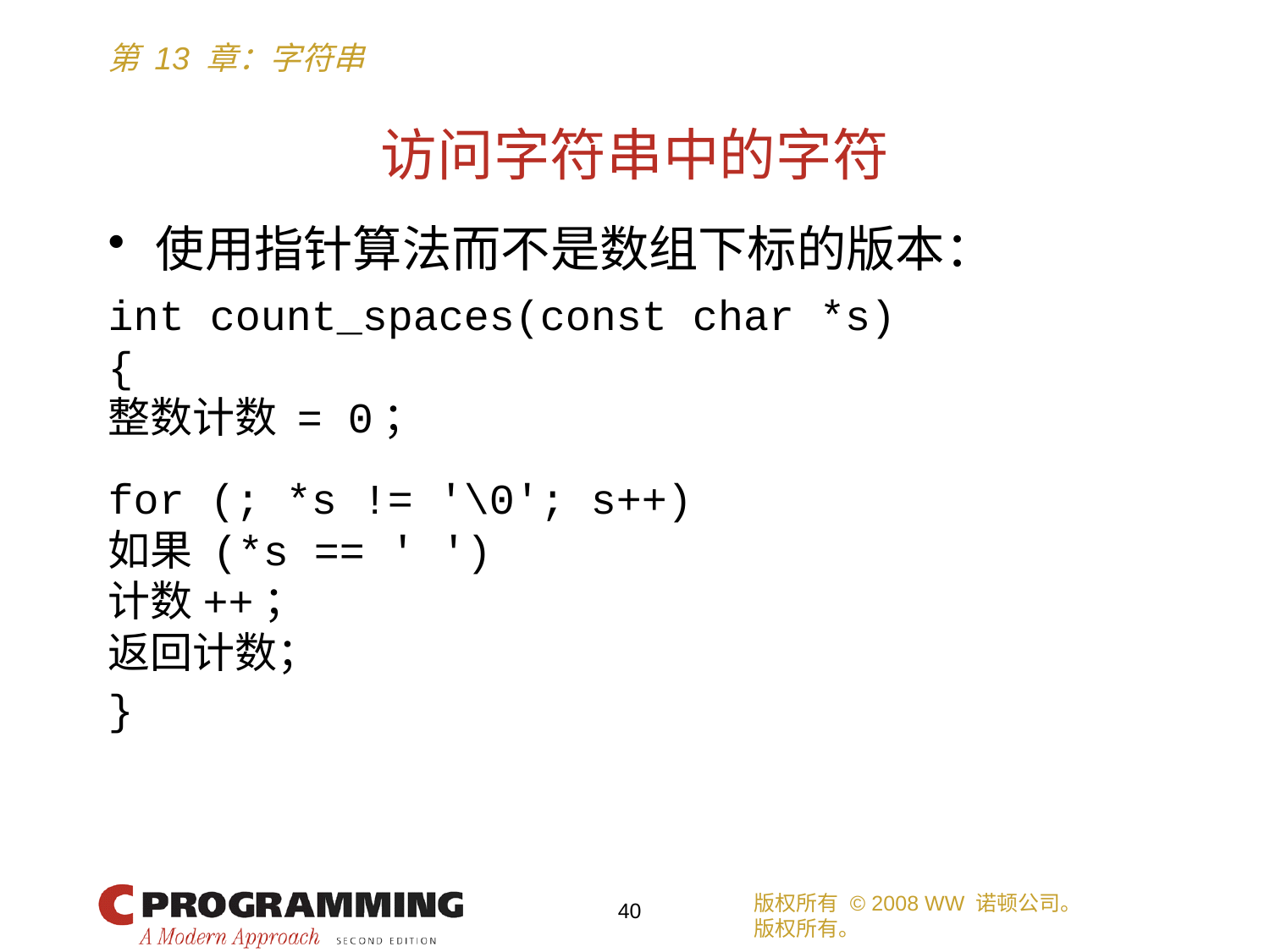

# 访问字符串中的字符
使用指针算法而不是数组下标的版本：
int count_spaces(const char *s)
{
整数计数 = 0；

for (; *s != '\0'; s++)
如果 (*s == ' ')
计数++；
返回计数；
}
版权所有 © 2008 WW 诺顿公司。
版权所有。
40